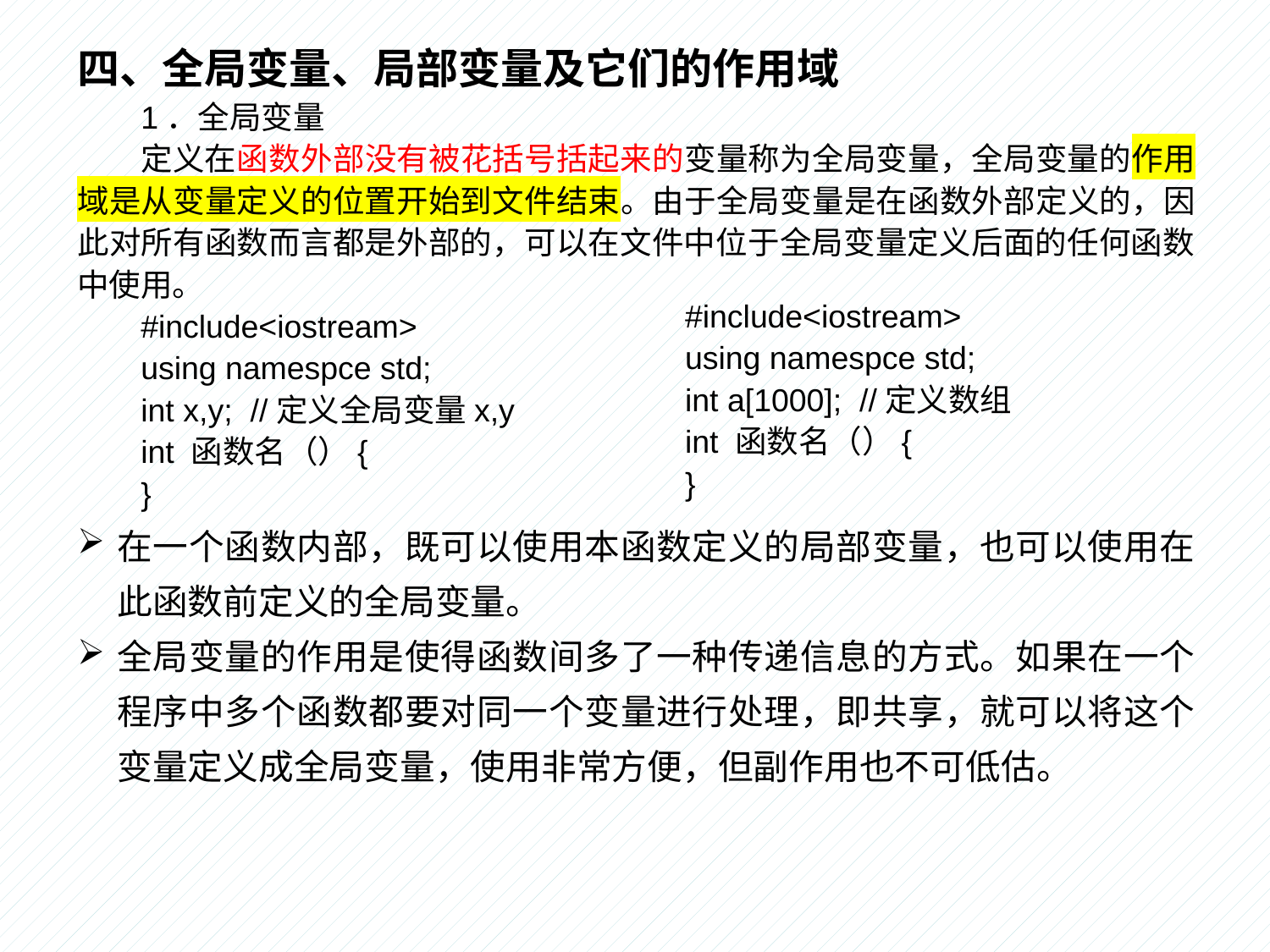

四、全局变量、局部变量及它们的作用域
1．全局变量
定义在函数外部没有被花括号括起来的变量称为全局变量，全局变量的作用域是从变量定义的位置开始到文件结束。由于全局变量是在函数外部定义的，因此对所有函数而言都是外部的，可以在文件中位于全局变量定义后面的任何函数中使用。
#include<iostream>
using namespce std;
int x,y;  //定义全局变量x,y
int 函数名（）{
}
在一个函数内部，既可以使用本函数定义的局部变量，也可以使用在此函数前定义的全局变量。
全局变量的作用是使得函数间多了一种传递信息的方式。如果在一个程序中多个函数都要对同一个变量进行处理，即共享，就可以将这个变量定义成全局变量，使用非常方便，但副作用也不可低估。
#include<iostream>
using namespce std;
int a[1000];  //定义数组
int 函数名（）{
}